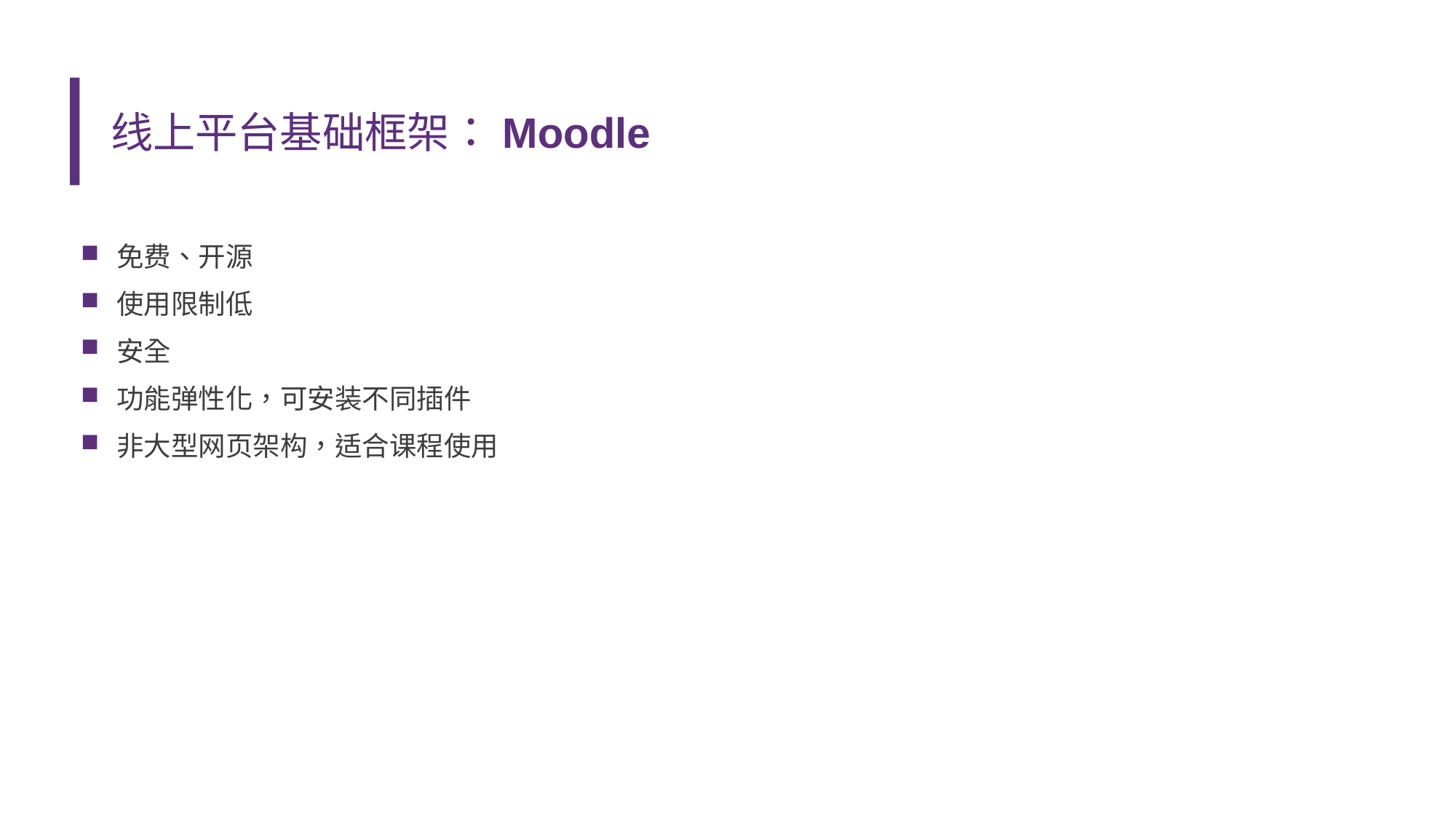

# 线上平台基础框架：Moodle
免费、开源
使用限制低
安全
功能弹性化，可安装不同插件
非大型网页架构，适合课程使用